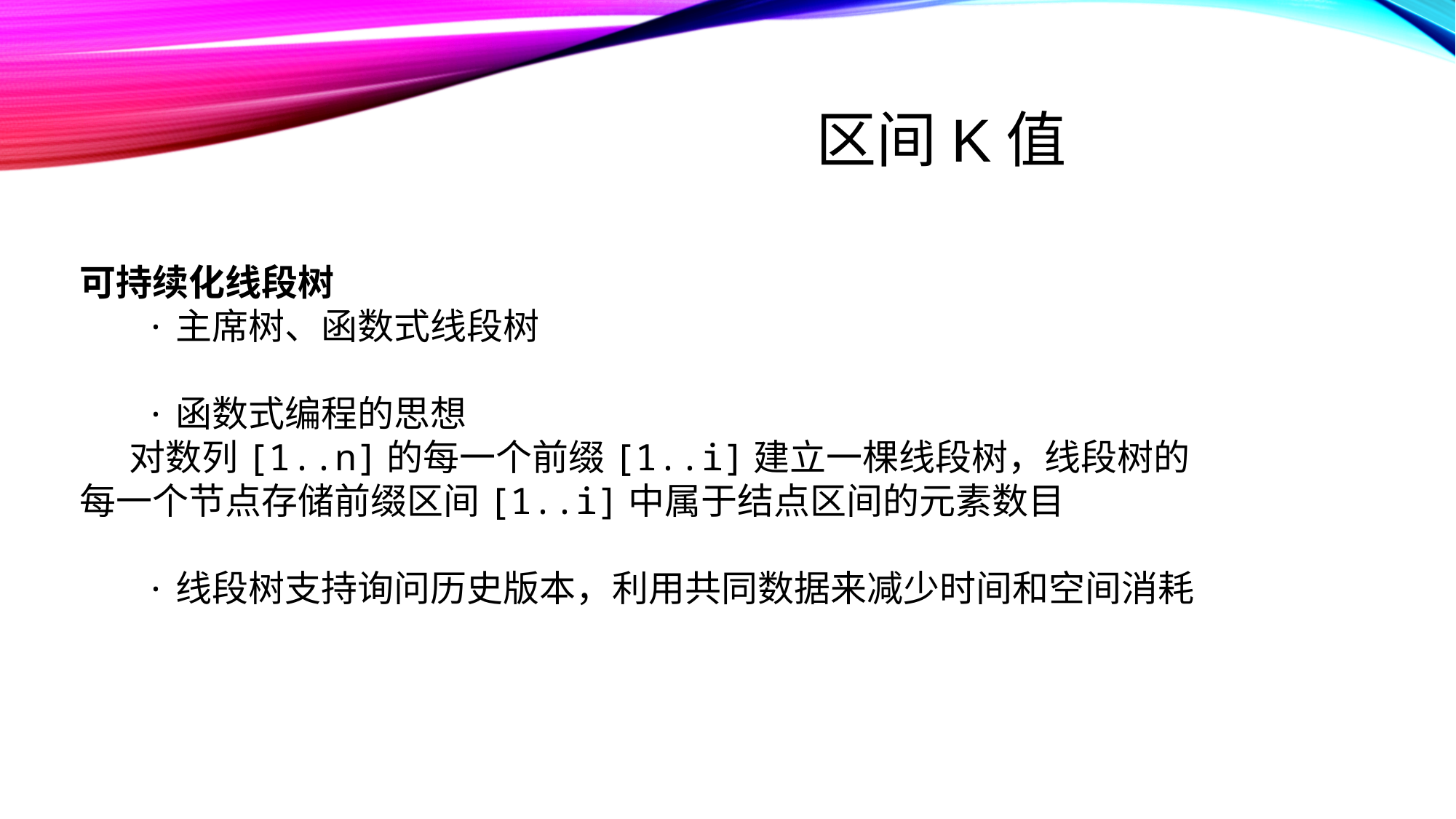

# 区间k值
可持续化线段树
   ·主席树、函数式线段树

   ·函数式编程的思想
     对数列[1..n]的每一个前缀[1..i]建立一棵线段树，线段树的每一个节点存储前缀区间[1..i]中属于结点区间的元素数目

   ·线段树支持询问历史版本，利用共同数据来减少时间和空间消耗